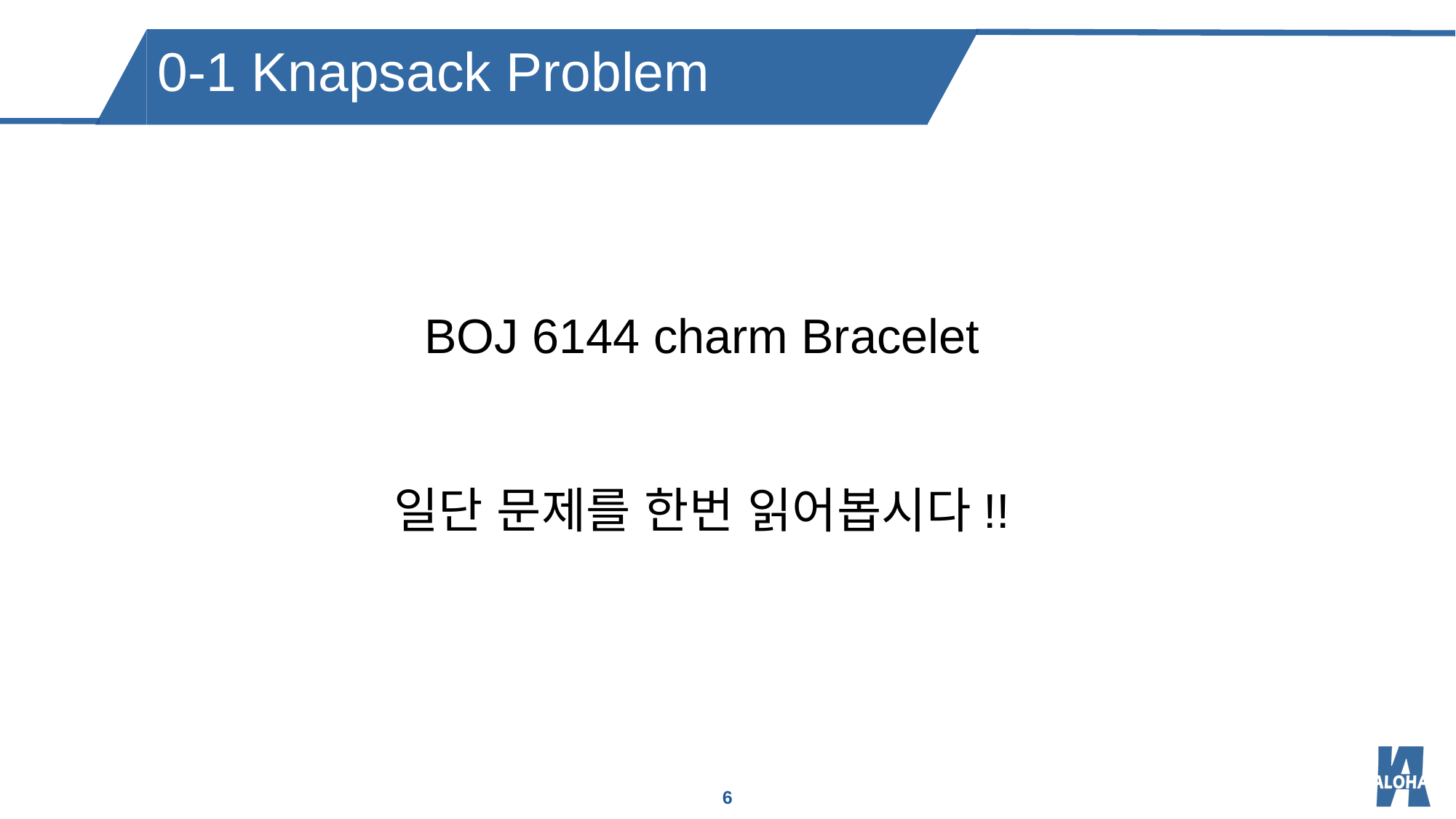

0-1 Knapsack Problem

BOJ 6144 charm Bracelet

일단 문제를 한번 읽어봅시다!!
6